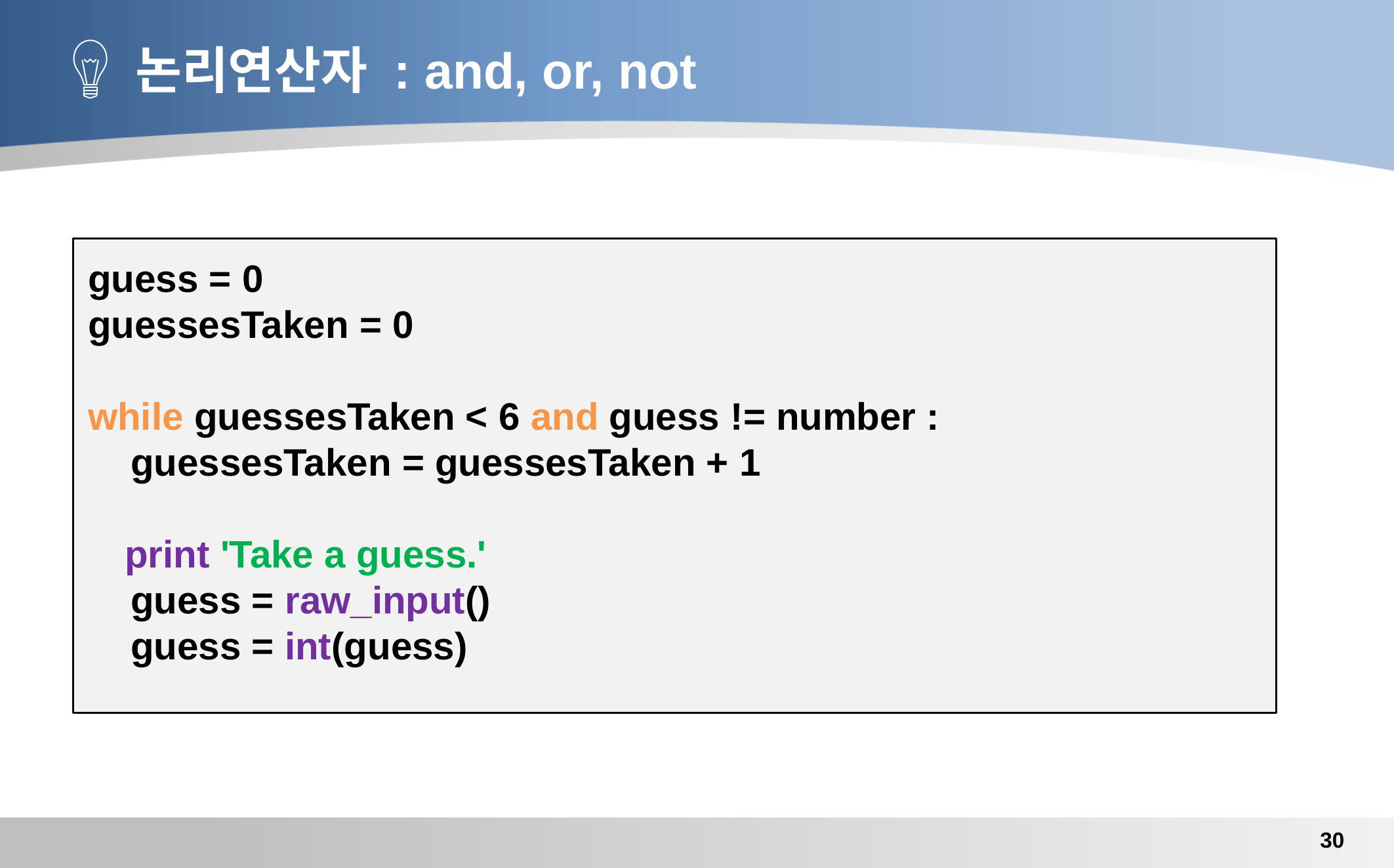

# 논리연산자 : and, or, not
guess = 0
guessesTaken = 0

while guessesTaken < 6 and guess != number :
    guessesTaken = guessesTaken + 1

    print 'Take a guess.'
    guess = raw_input()
    guess = int(guess)

30